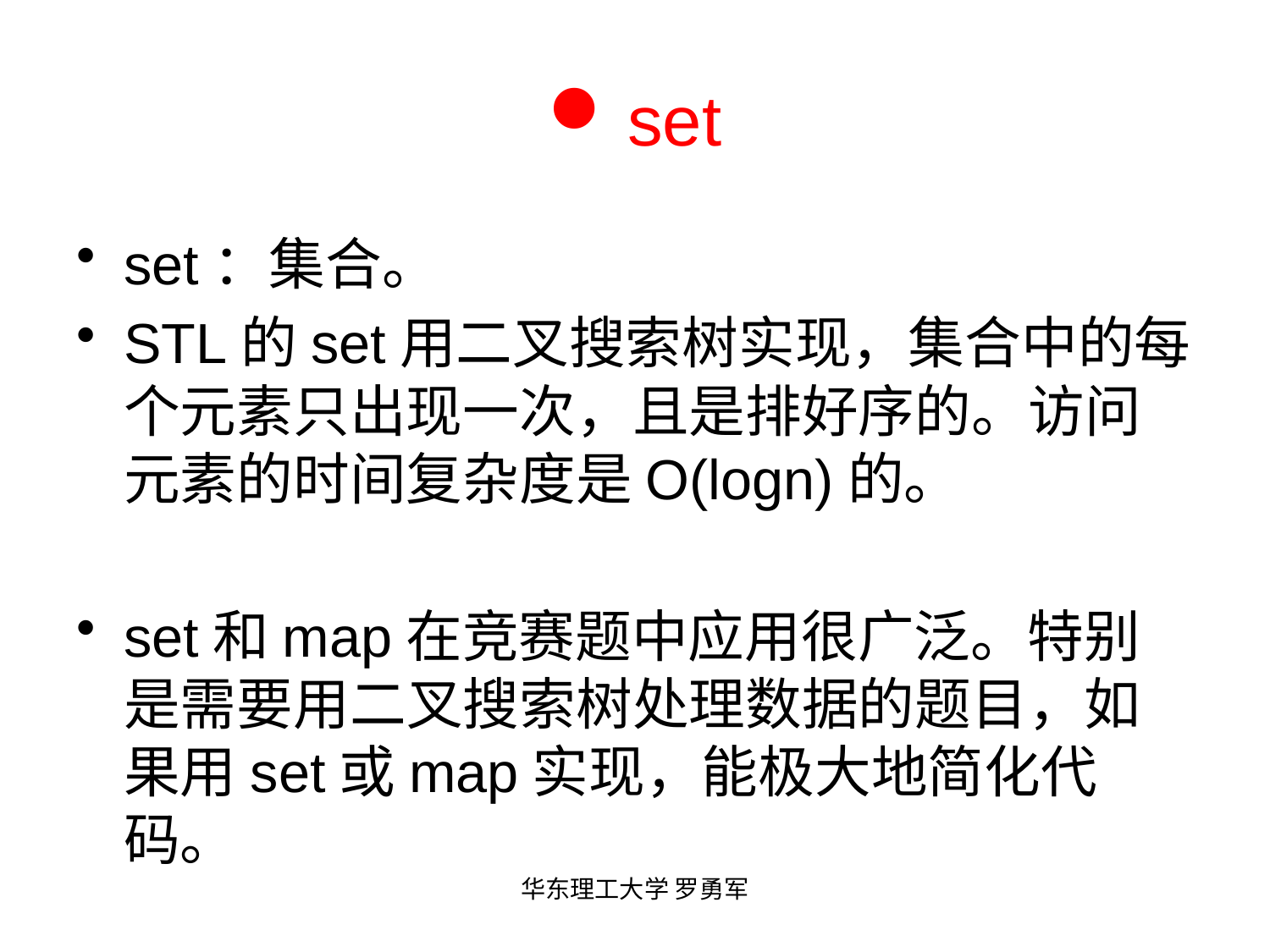

# set
set：集合。
STL的set用二叉搜索树实现，集合中的每个元素只出现一次，且是排好序的。访问元素的时间复杂度是O(logn)的。

set和map在竞赛题中应用很广泛。特别是需要用二叉搜索树处理数据的题目，如果用set或map实现，能极大地简化代码。

华东理工大学 罗勇军